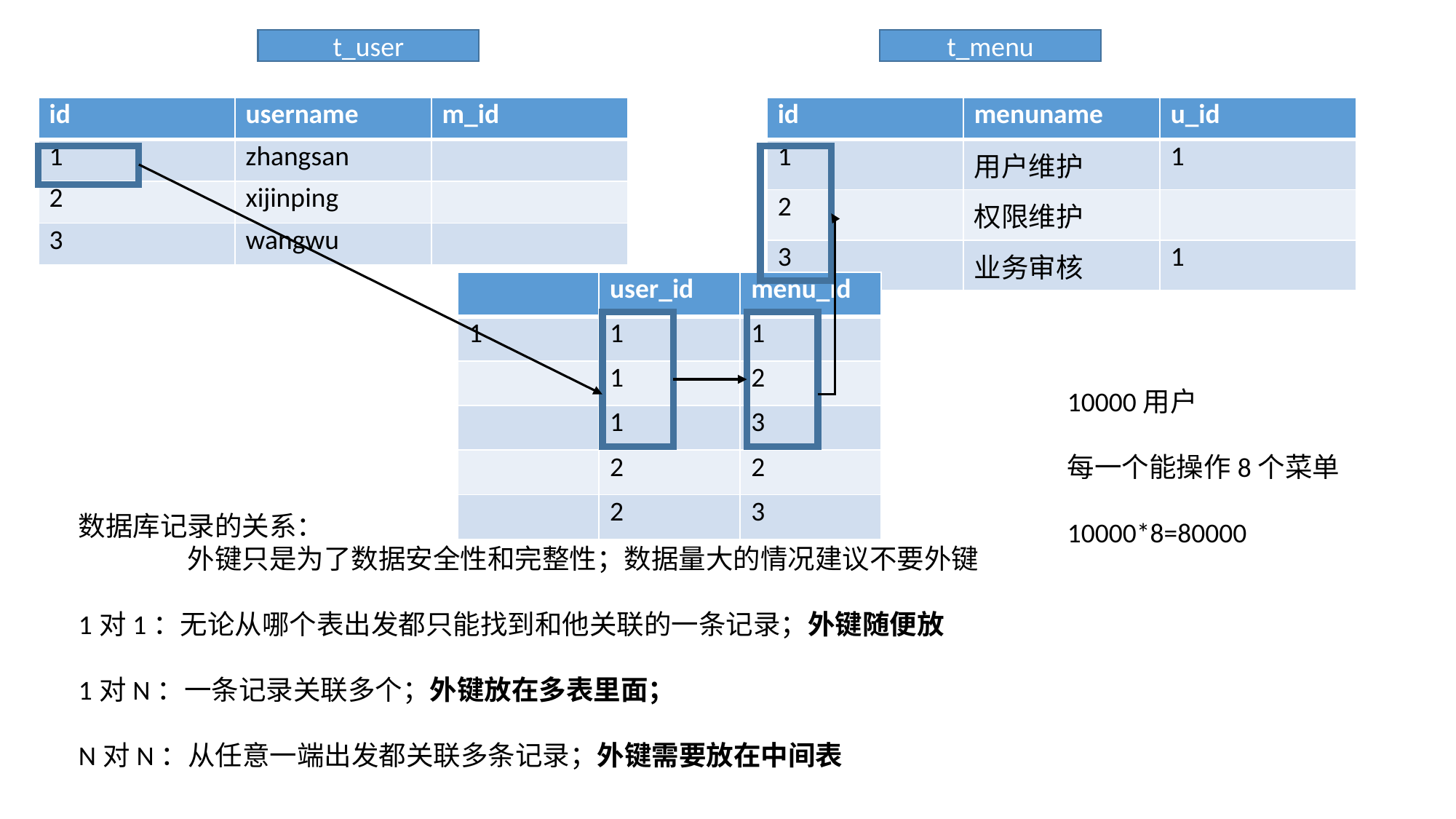

t_user
t_menu
| id | username | m\_id |
| --- | --- | --- |
| 1 | zhangsan |  |
| 2 | xijinping |  |
| 3 | wangwu |  |
| id | menuname | u\_id |
| --- | --- | --- |
| 1 | 用户维护 | 1 |
| 2 | 权限维护 |  |
| 3 | 业务审核 | 1 |

|  | user\_id | menu\_id |
| --- | --- | --- |
| 1 | 1 | 1 |
|  | 1 | 2 |
|  | 1 | 3 |
|  | 2 | 2 |
|  | 2 | 3 |

10000用户

每一个能操作8个菜单

10000*8=80000
数据库记录的关系：
	外键只是为了数据安全性和完整性；数据量大的情况建议不要外键

1对1：无论从哪个表出发都只能找到和他关联的一条记录；外键随便放

1对N：一条记录关联多个；外键放在多表里面；

N对N：从任意一端出发都关联多条记录；外键需要放在中间表